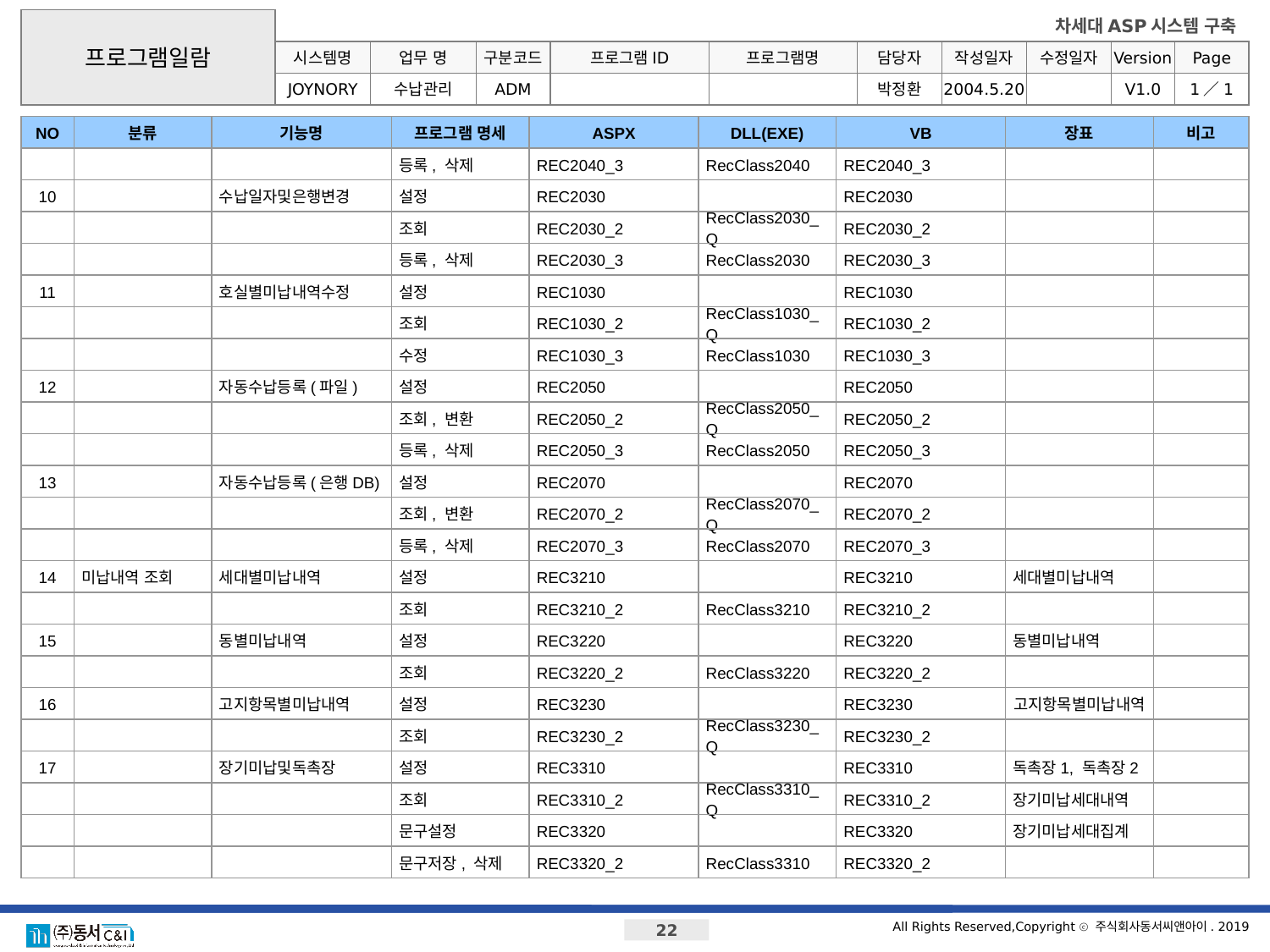

프로그램일람
NO
분류
기능명
프로그램 명세
ASPX
DLL(EXE)
VB
장표
비고

등록, 삭제
REC2040_3
RecClass2040
REC2040_3

10

수납일자및은행변경
설정
REC2030

REC2030

조회
REC2030_2
RecClass2030_Q
REC2030_2

등록, 삭제
REC2030_3
RecClass2030
REC2030_3

11

호실별미납내역수정
설정
REC1030

REC1030

조회
REC1030_2
RecClass1030_Q
REC1030_2

수정
REC1030_3
RecClass1030
REC1030_3

12

자동수납등록(파일)
설정
REC2050

REC2050

조회, 변환
REC2050_2
RecClass2050_Q
REC2050_2

등록, 삭제
REC2050_3
RecClass2050
REC2050_3

13

자동수납등록(은행DB)
설정
REC2070

REC2070

조회, 변환
REC2070_2
RecClass2070_Q
REC2070_2

등록, 삭제
REC2070_3
RecClass2070
REC2070_3

14
미납내역 조회
세대별미납내역
설정
REC3210

REC3210
세대별미납내역

조회
REC3210_2
RecClass3210
REC3210_2

15

동별미납내역
설정
REC3220

REC3220
동별미납내역

조회
REC3220_2
RecClass3220
REC3220_2

16

고지항목별미납내역
설정
REC3230

REC3230
고지항목별미납내역

조회
REC3230_2
RecClass3230_Q
REC3230_2

17

장기미납및독촉장
설정
REC3310

REC3310
독촉장1, 독촉장2

조회
REC3310_2
RecClass3310_Q
REC3310_2
장기미납세대내역

문구설정
REC3320

REC3320
장기미납세대집계

문구저장, 삭제
REC3320_2
RecClass3310
REC3320_2